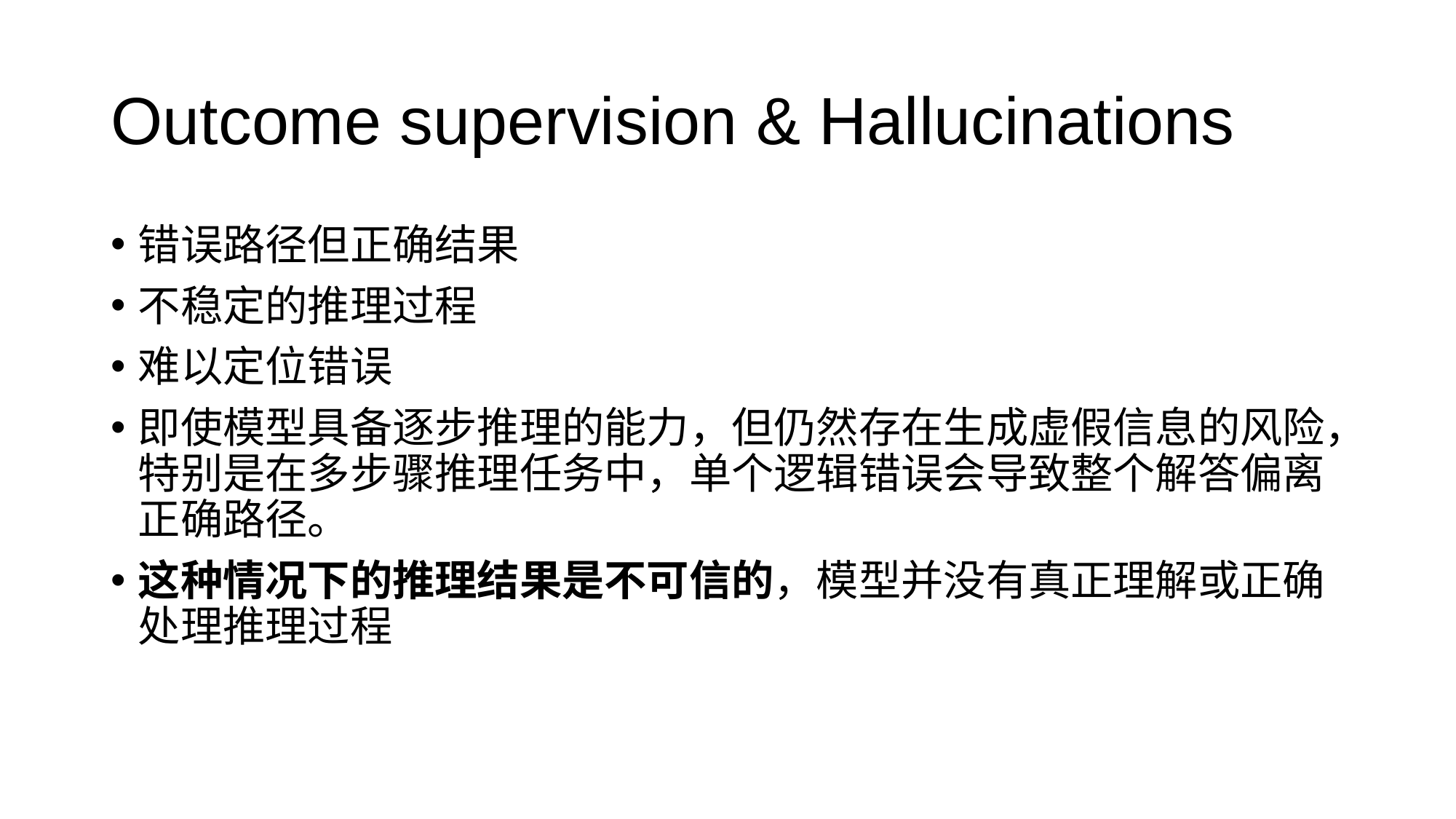

# Outcome supervision & Hallucinations
错误路径但正确结果
不稳定的推理过程
难以定位错误
即使模型具备逐步推理的能力，但仍然存在生成虚假信息的风险，特别是在多步骤推理任务中，单个逻辑错误会导致整个解答偏离正确路径。
这种情况下的推理结果是不可信的，模型并没有真正理解或正确处理推理过程